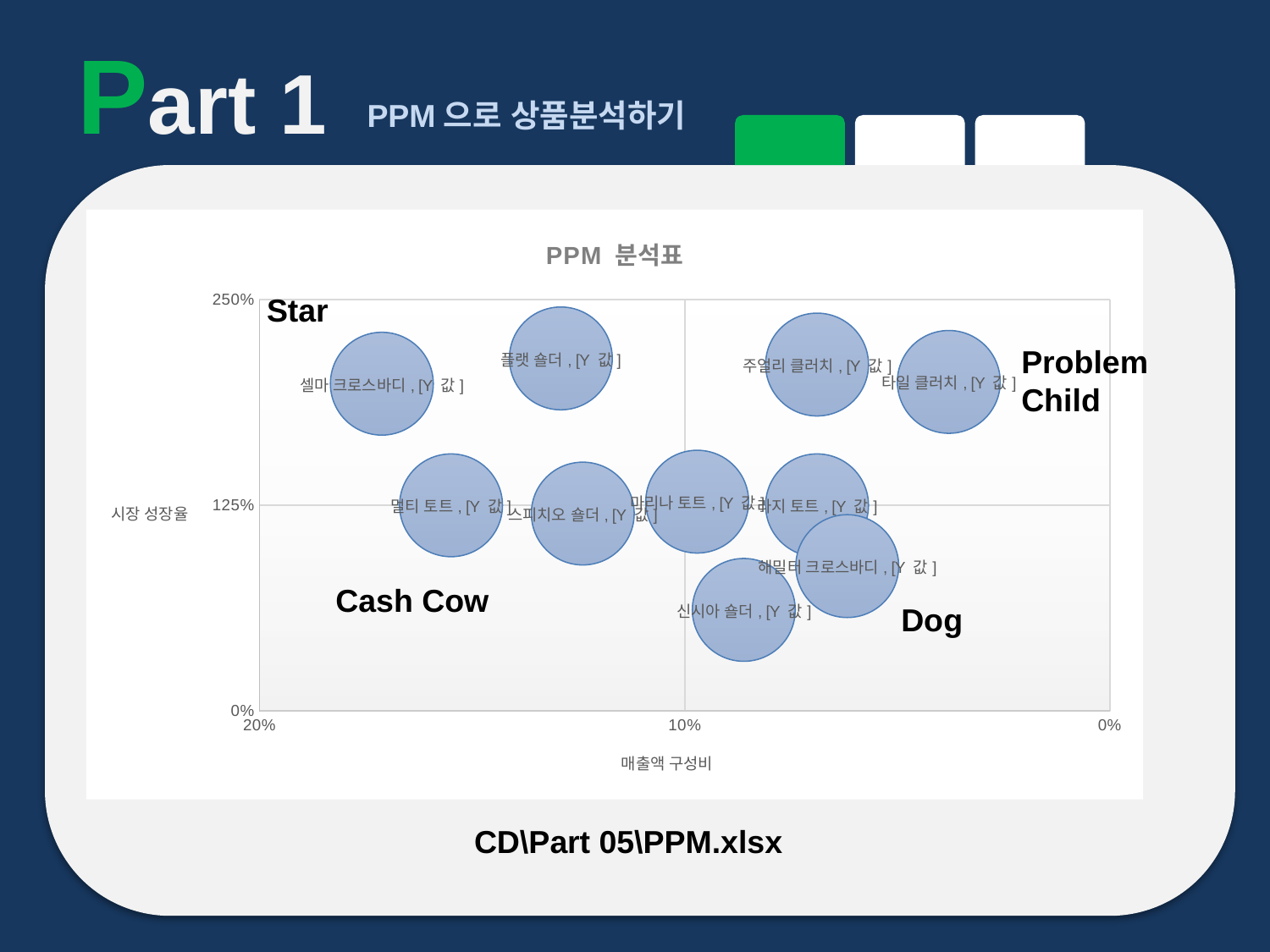

Part 1
PPM으로 상품분석하기

https://www.youtube.com/watch?v=FhHeH6MMjTM

### Chart: PPM 분석표

| Category |  |
|---|---|
Star
Problem
Child
Cash Cow
Dog
CD\Part 05\PPM.xlsx